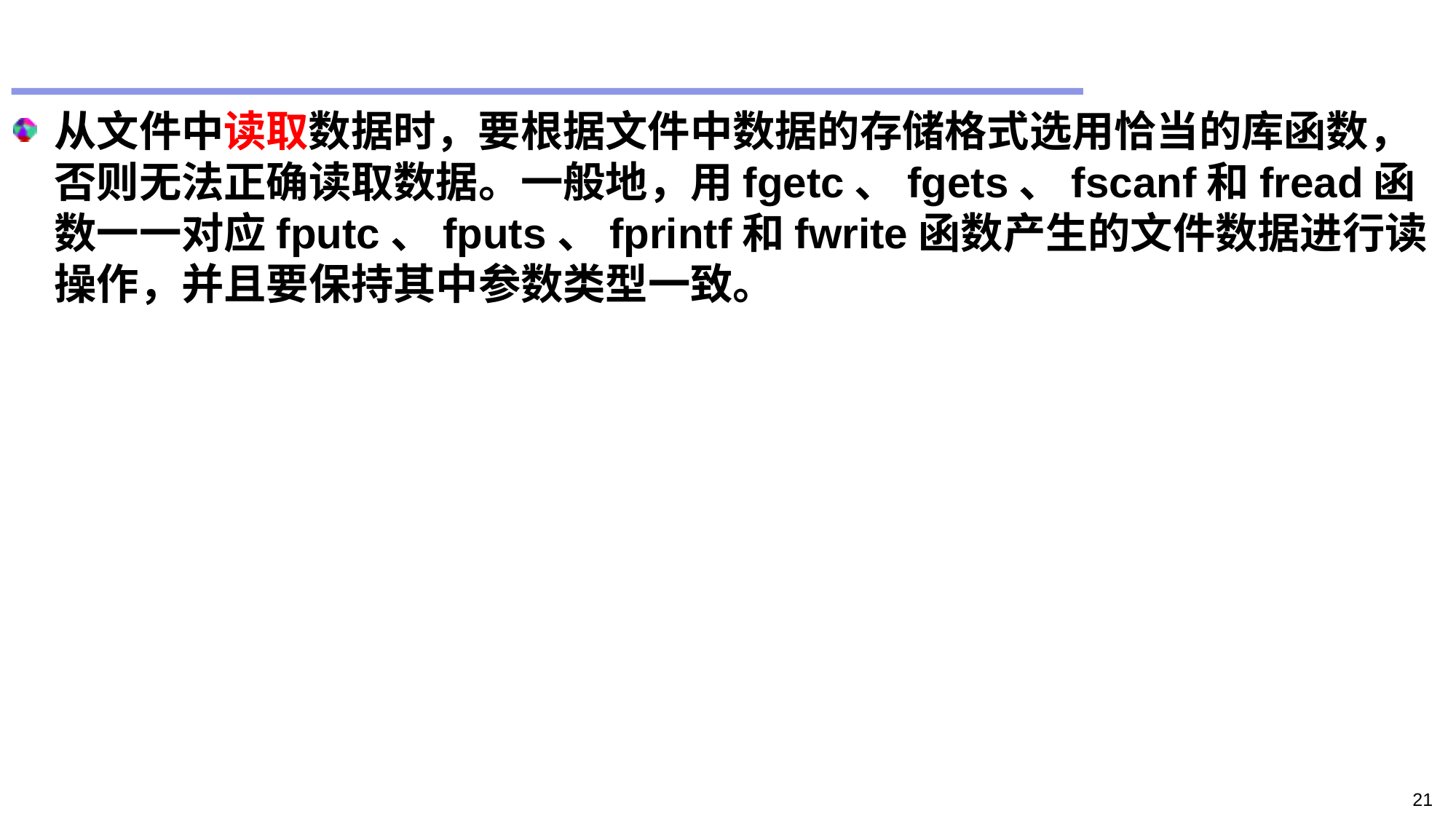

#
从文件中读取数据时，要根据文件中数据的存储格式选用恰当的库函数，否则无法正确读取数据。一般地，用fgetc、fgets、fscanf和fread函数一一对应fputc、fputs、fprintf和fwrite函数产生的文件数据进行读操作，并且要保持其中参数类型一致。

21